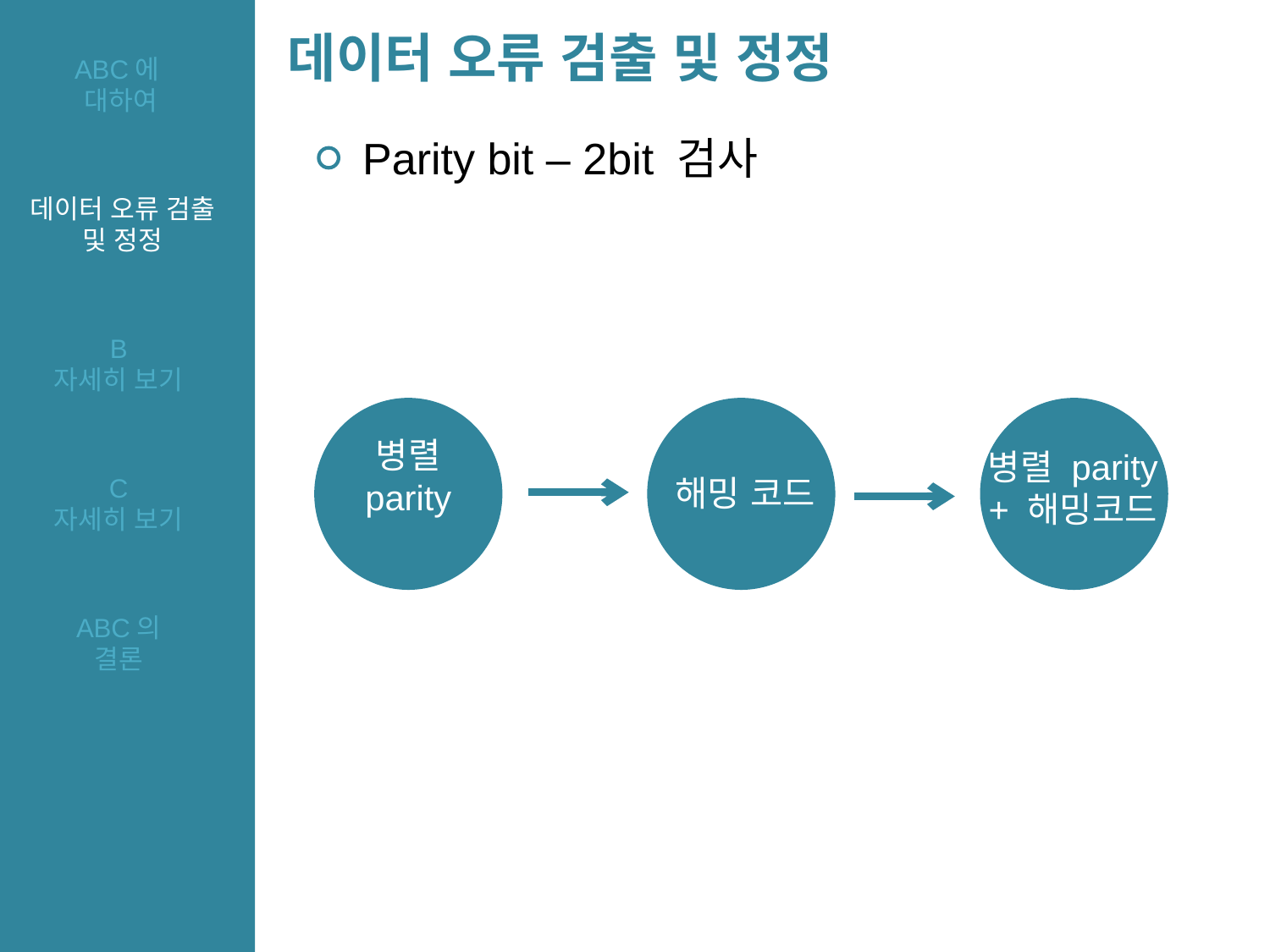

데이터 오류 검출 및 정정
ABC에
대하여
Parity bit – 2bit 검사

데이터 오류 검출 및 정정
B
자세히 보기

병렬 parity
병렬 parity + 해밍코드
해밍 코드
C
자세히 보기
ABC의
결론